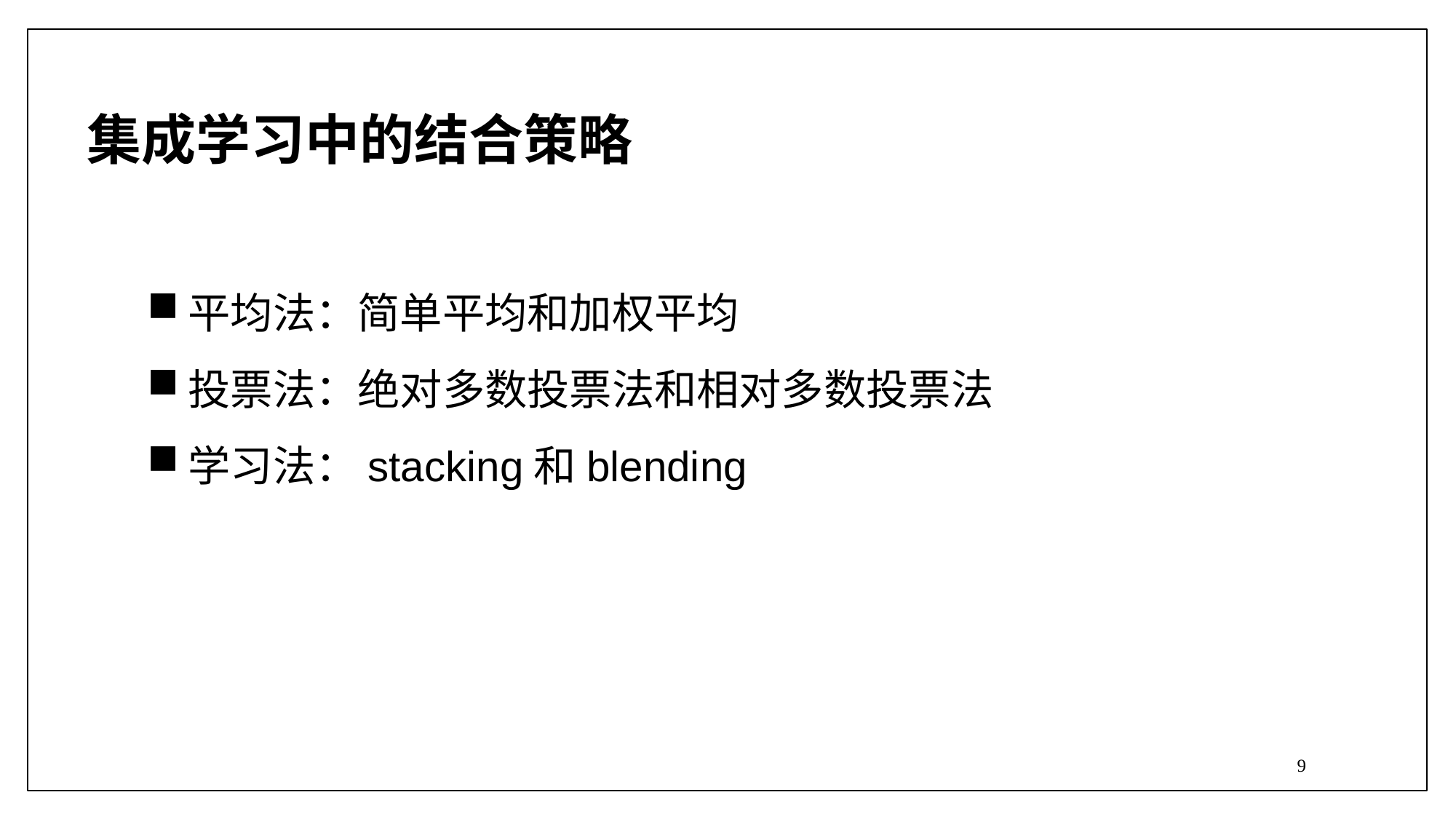

集成学习中的结合策略
平均法：简单平均和加权平均
投票法：绝对多数投票法和相对多数投票法
学习法：stacking和blending

9